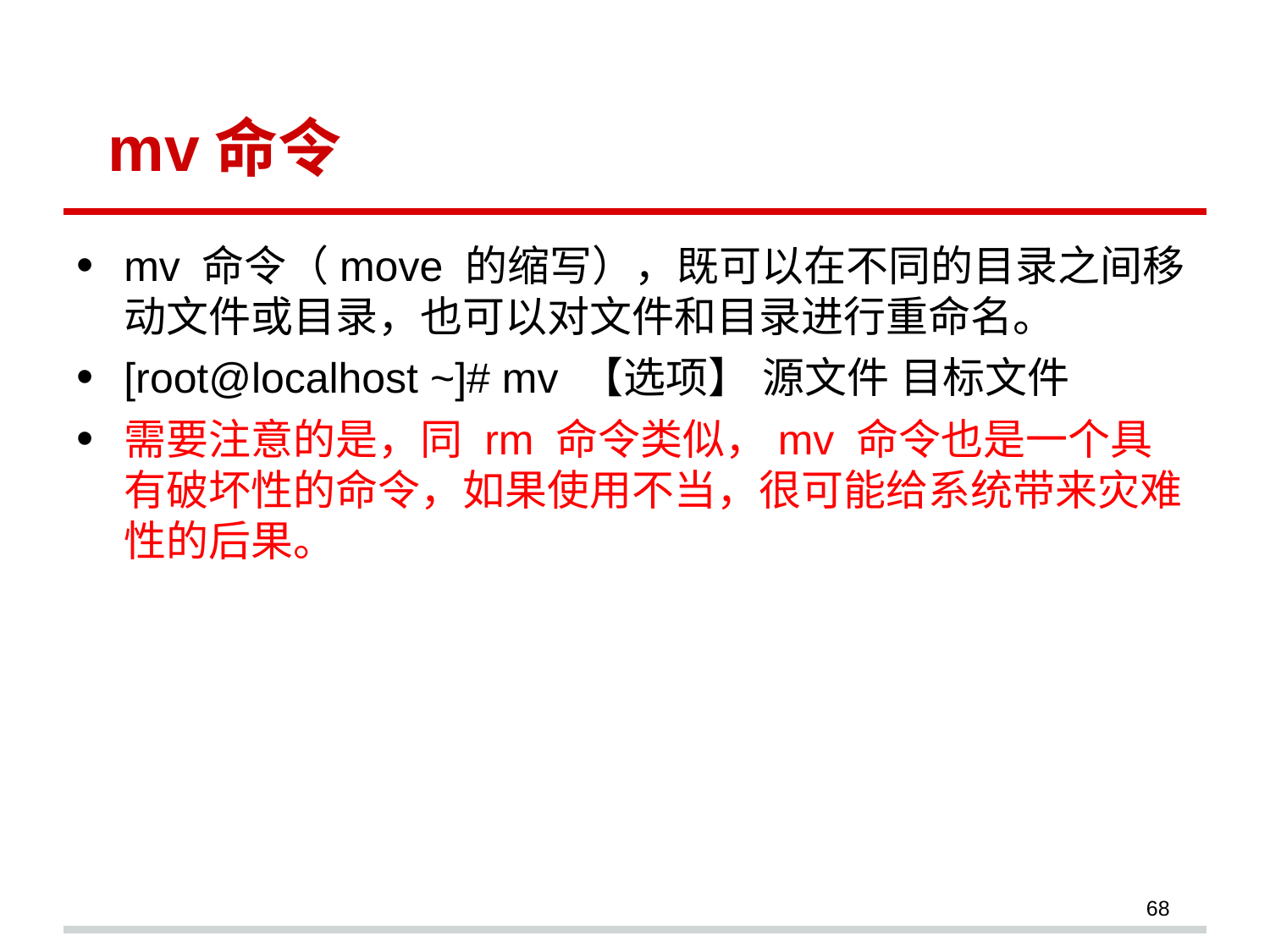

# mv命令
mv 命令（move 的缩写），既可以在不同的目录之间移动文件或目录，也可以对文件和目录进行重命名。
[root@localhost ~]# mv 【选项】 源文件 目标文件
需要注意的是，同 rm 命令类似，mv 命令也是一个具有破坏性的命令，如果使用不当，很可能给系统带来灾难性的后果。
68